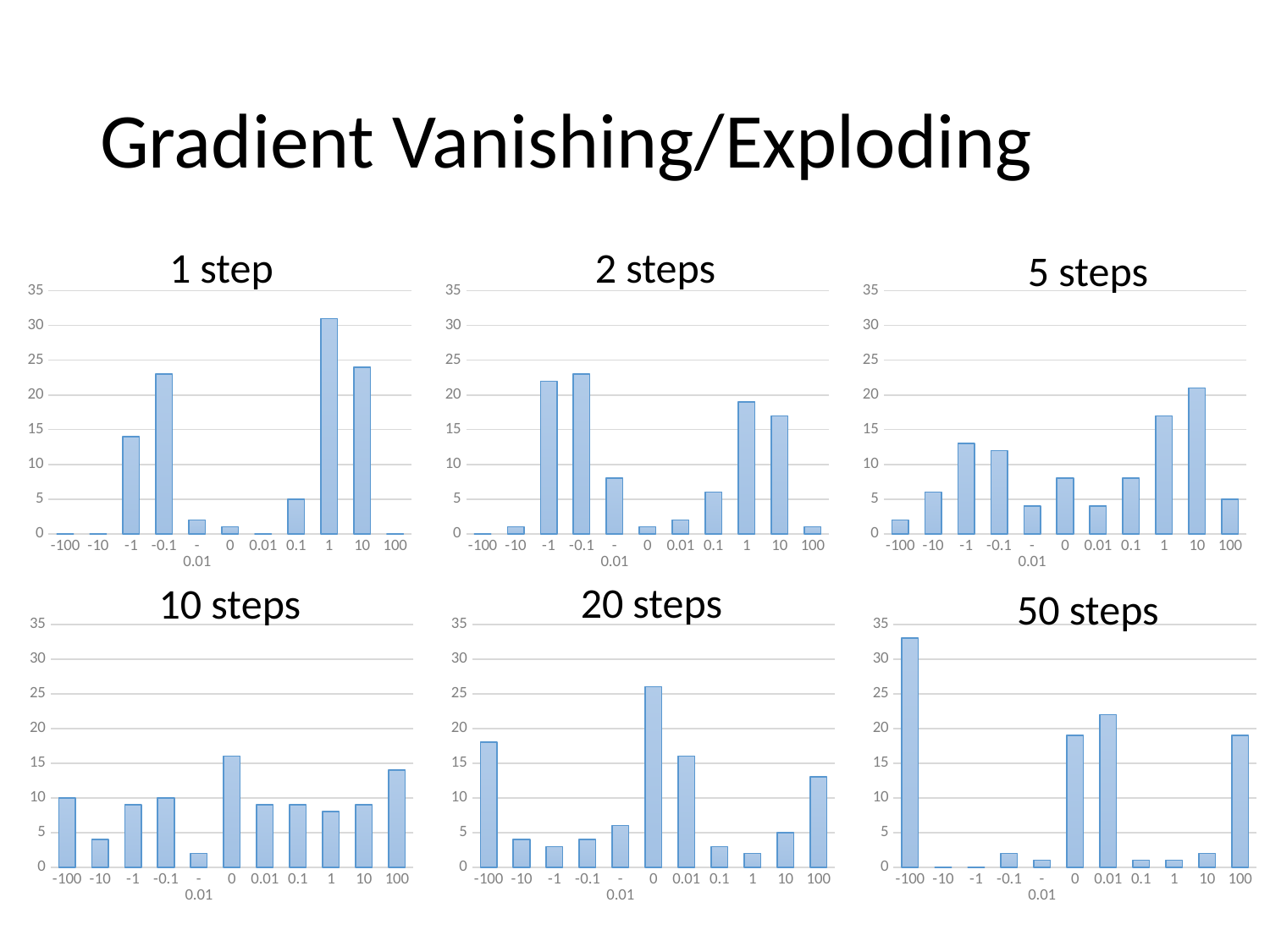

# Gradient Vanishing/Exploding
1 step
2 steps
5 steps

### Chart

| Category | 頻率 |
|---|---|
| -100 | 0.0 |
| -10 | 0.0 |
| -1 | 14.0 |
| -0.1 | 23.0 |
| -0.01 | 2.0 |
| 0 | 1.0 |
| 0.01 | 0.0 |
| 0.1 | 5.0 |
| 1 | 31.0 |
| 10 | 24.0 |
| 100 | 0.0 |

### Chart

| Category | 頻率 |
|---|---|
| -100 | 0.0 |
| -10 | 1.0 |
| -1 | 22.0 |
| -0.1 | 23.0 |
| -0.01 | 8.0 |
| 0 | 1.0 |
| 0.01 | 2.0 |
| 0.1 | 6.0 |
| 1 | 19.0 |
| 10 | 17.0 |
| 100 | 1.0 |

### Chart

| Category | 頻率 |
|---|---|
| -100 | 2.0 |
| -10 | 6.0 |
| -1 | 13.0 |
| -0.1 | 12.0 |
| -0.01 | 4.0 |
| 0 | 8.0 |
| 0.01 | 4.0 |
| 0.1 | 8.0 |
| 1 | 17.0 |
| 10 | 21.0 |
| 100 | 5.0 |
20 steps
10 steps
50 steps

### Chart

| Category | 頻率 |
|---|---|
| -100 | 10.0 |
| -10 | 4.0 |
| -1 | 9.0 |
| -0.1 | 10.0 |
| -0.01 | 2.0 |
| 0 | 16.0 |
| 0.01 | 9.0 |
| 0.1 | 9.0 |
| 1 | 8.0 |
| 10 | 9.0 |
| 100 | 14.0 |

### Chart

| Category | 頻率 |
|---|---|
| -100 | 18.0 |
| -10 | 4.0 |
| -1 | 3.0 |
| -0.1 | 4.0 |
| -0.01 | 6.0 |
| 0 | 26.0 |
| 0.01 | 16.0 |
| 0.1 | 3.0 |
| 1 | 2.0 |
| 10 | 5.0 |
| 100 | 13.0 |

### Chart

| Category | 頻率 |
|---|---|
| -100 | 33.0 |
| -10 | 0.0 |
| -1 | 0.0 |
| -0.1 | 2.0 |
| -0.01 | 1.0 |
| 0 | 19.0 |
| 0.01 | 22.0 |
| 0.1 | 1.0 |
| 1 | 1.0 |
| 10 | 2.0 |
| 100 | 19.0 |